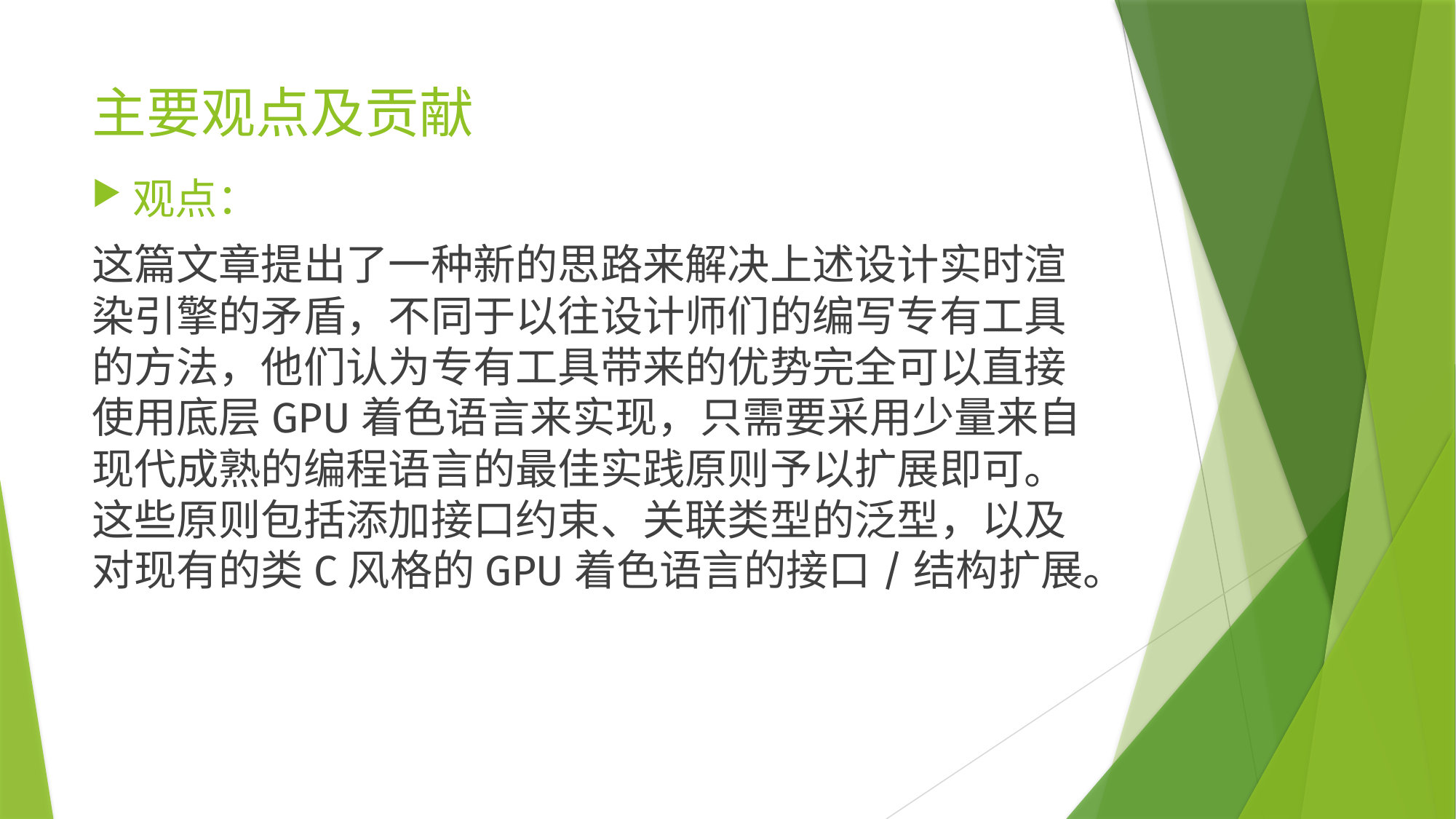

# 主要观点及贡献
观点：
这篇文章提出了一种新的思路来解决上述设计实时渲染引擎的矛盾，不同于以往设计师们的编写专有工具的方法，他们认为专有工具带来的优势完全可以直接使用底层GPU着色语言来实现，只需要采用少量来自现代成熟的编程语言的最佳实践原则予以扩展即可。这些原则包括添加接口约束、关联类型的泛型，以及对现有的类C风格的GPU着色语言的接口/结构扩展。